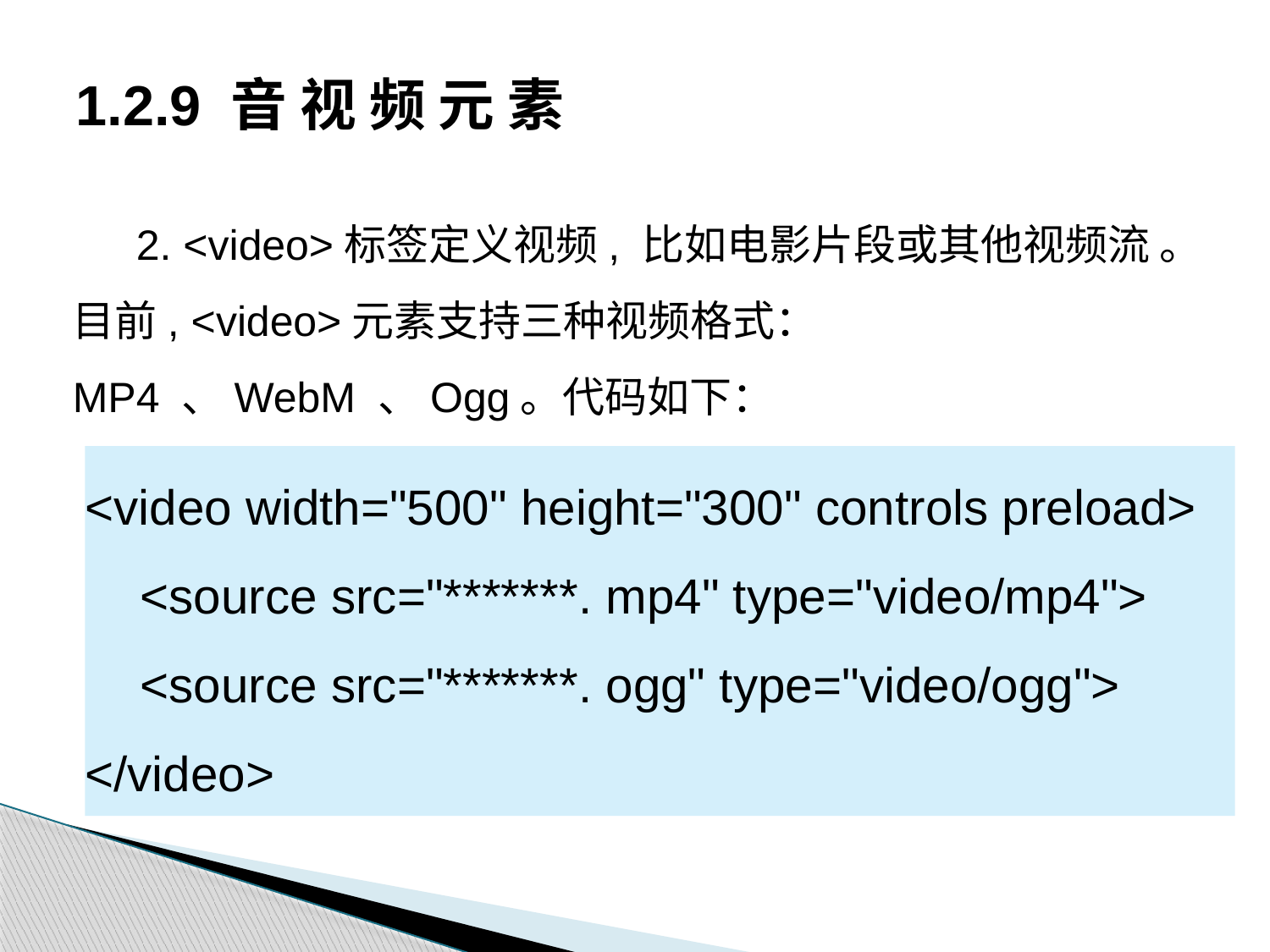

# 1.2.9 音 视 频 元 素
2. <video>标签定义视频, 比如电影片段或其他视频流 。   目前, <video>元素支持三种视频格式：MP4 、WebM 、Ogg。代码如下：
<video width="500" height="300" controls preload>
    <source src="*******. mp4" type="video/mp4">
    <source src="*******. ogg" type="video/ogg">
</video>